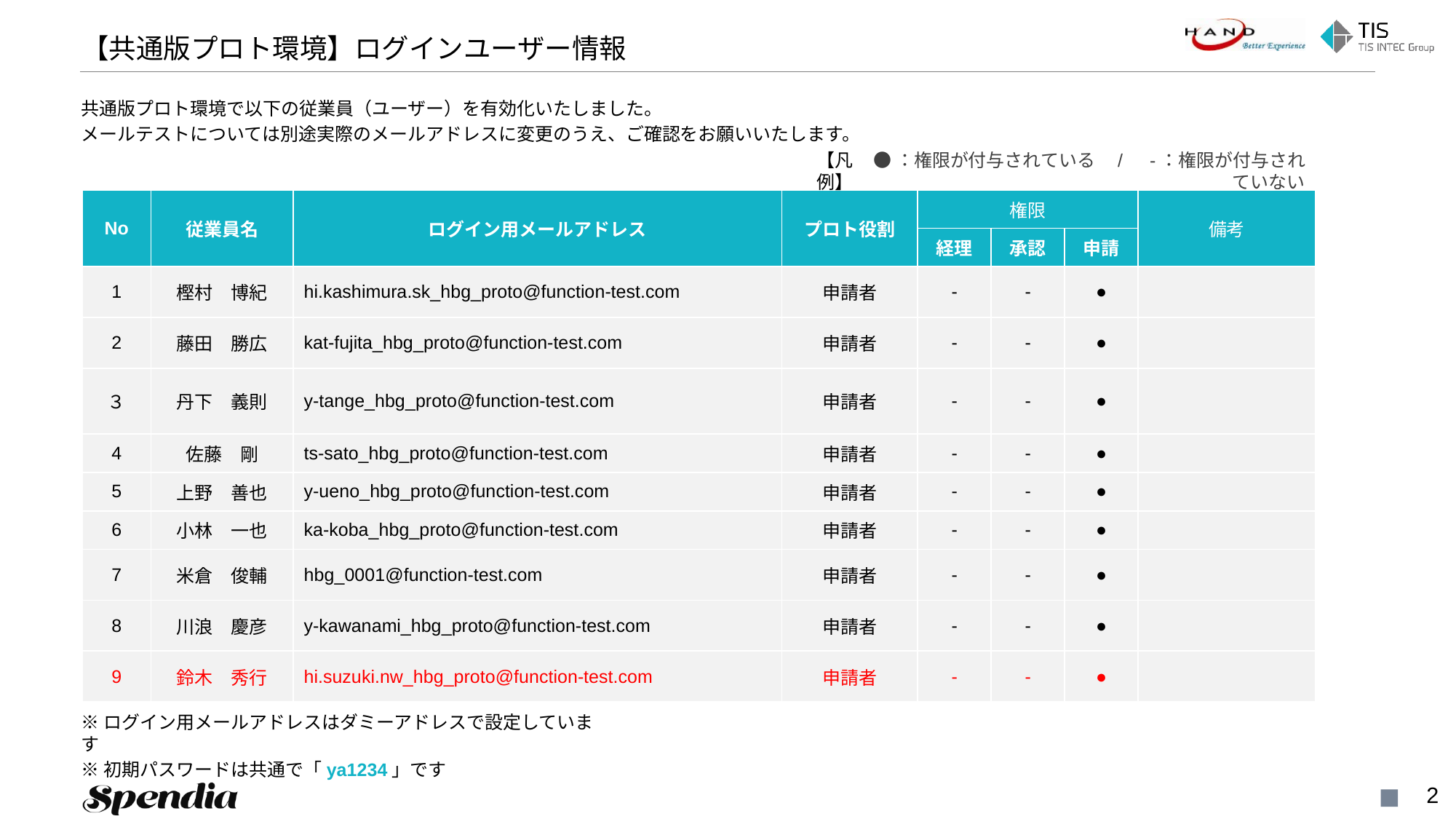

【共通版プロト環境】ログインユーザー情報
共通版プロト環境で以下の従業員（ユーザー）を有効化いたしました。
メールテストについては別途実際のメールアドレスに変更のうえ、ご確認をお願いいたします。
【凡例】
●：権限が付与されている　/　-：権限が付与されていない
| No | 従業員名 | ログイン用メールアドレス | プロト役割 | 権限 |  |  | 備考 |
| --- | --- | --- | --- | --- | --- | --- | --- |
|  |  |  |  | 経理 | 承認 | 申請 |  |
| 1 | 樫村　博紀 | hi.kashimura.sk\_hbg\_proto@function-test.com | 申請者 | - | - | ● |  |
| 2 | 藤田　勝広 | kat-fujita\_hbg\_proto@function-test.com | 申請者 | - | - | ● |  |
| ３ | 丹下　義則 | y-tange\_hbg\_proto@function-test.com | 申請者 | - | - | ● |  |
| 4 | 佐藤　剛 | ts-sato\_hbg\_proto@function-test.com | 申請者 | - | - | ● |  |
| 5 | 上野　善也 | y-ueno\_hbg\_proto@function-test.com | 申請者 | - | - | ● |  |
| 6 | 小林　一也 | ka-koba\_hbg\_proto@function-test.com | 申請者 | - | - | ● |  |
| 7 | 米倉　俊輔 | hbg\_0001@function-test.com | 申請者 | - | - | ● |  |
| 8 | 川浪　慶彦 | y-kawanami\_hbg\_proto@function-test.com | 申請者 | - | - | ● |  |
| 9 | 鈴木　秀行 | hi.suzuki.nw\_hbg\_proto@function-test.com | 申請者 | - | - | ● |  |
※ログイン用メールアドレスはダミーアドレスで設定しています
※初期パスワードは共通で「ya1234」です